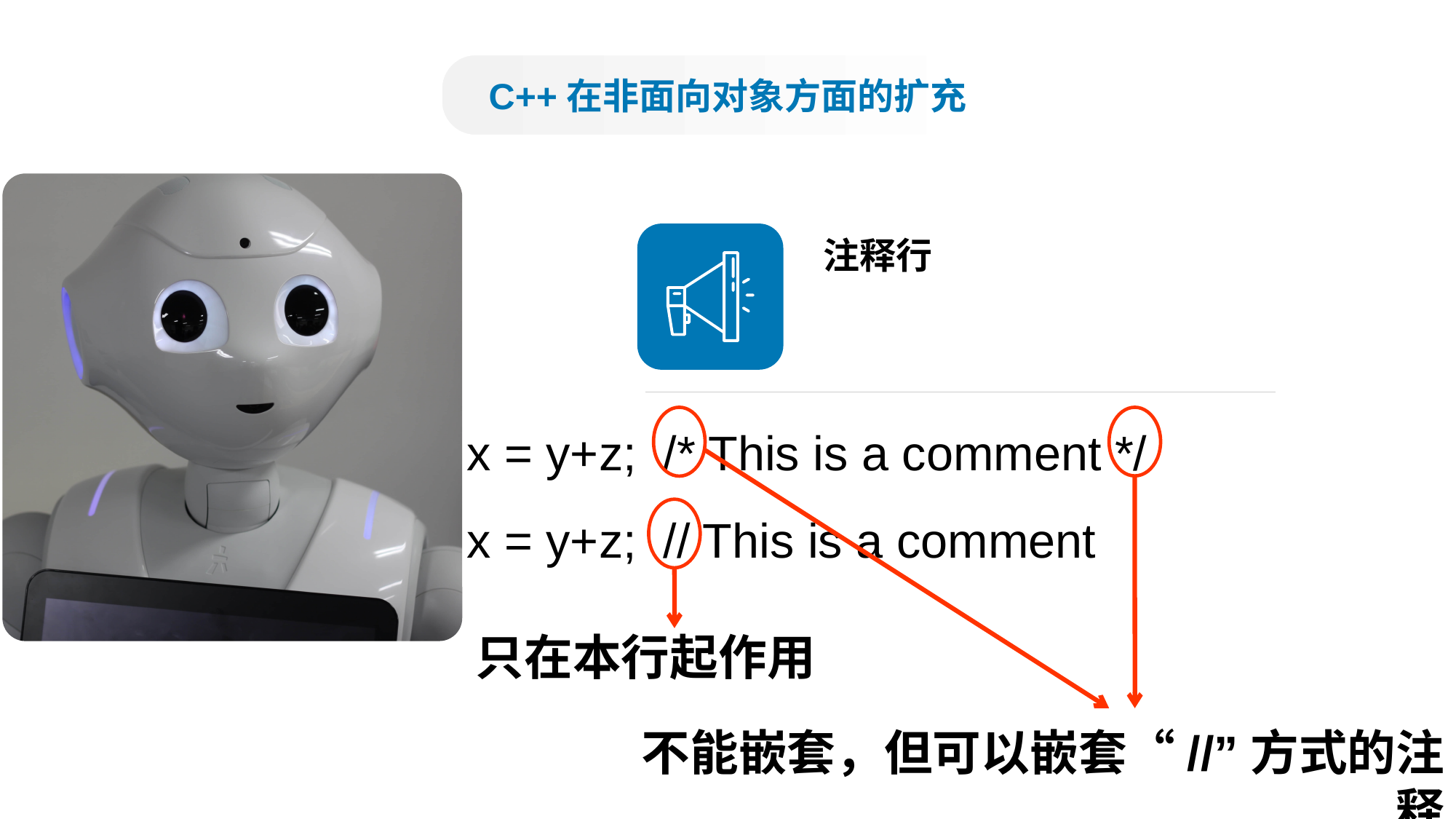

C++在非面向对象方面的扩充

注释行

 x = y+z;  /* This is a comment */
 x = y+z;  // This is a comment

 不能嵌套，但可以嵌套“//”方式的注释

 只在本行起作用